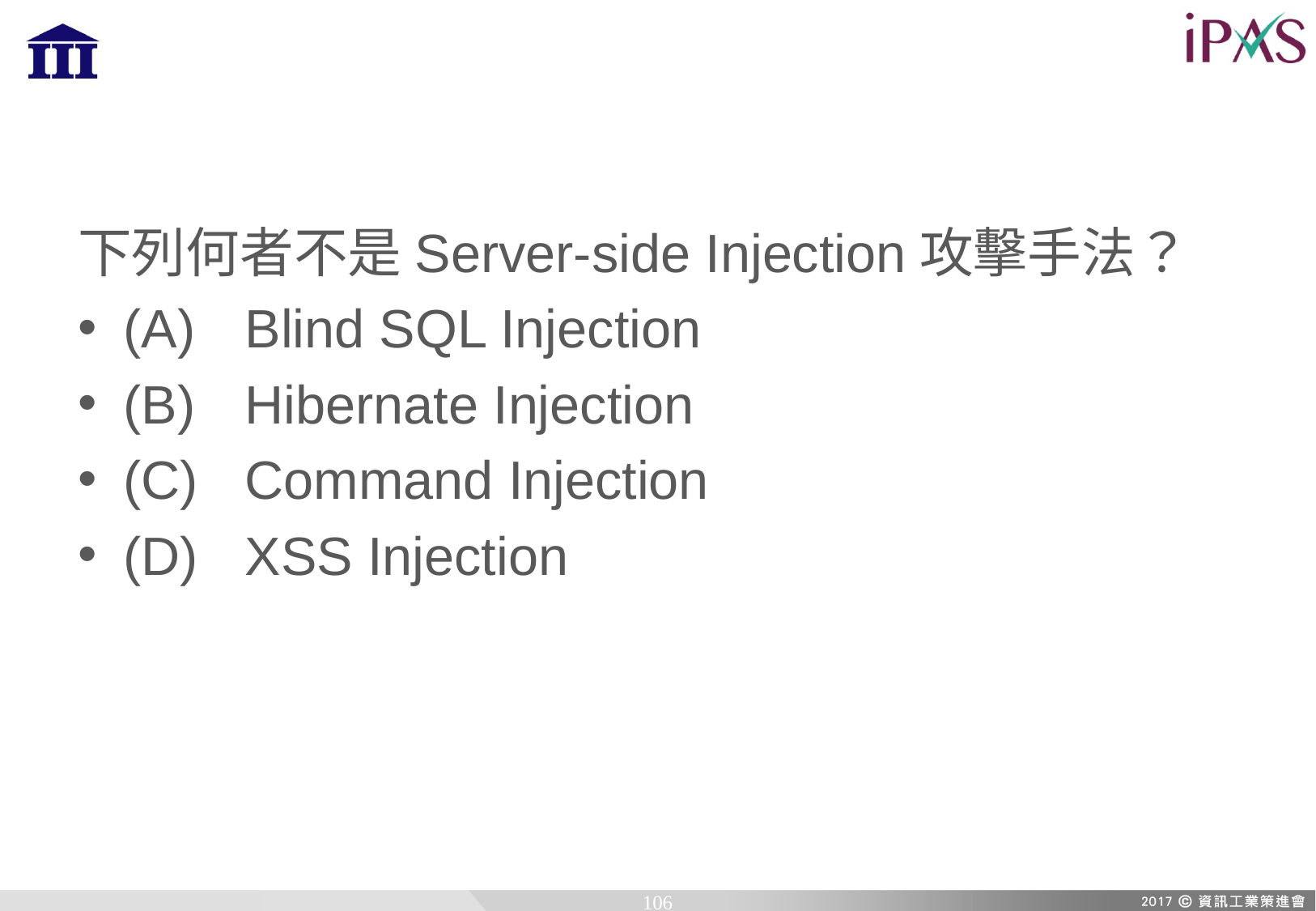

下列何者不是Server-side Injection攻擊手法？
(A)	Blind SQL Injection
(B)	Hibernate Injection
(C)	Command Injection
(D)	XSS Injection
106